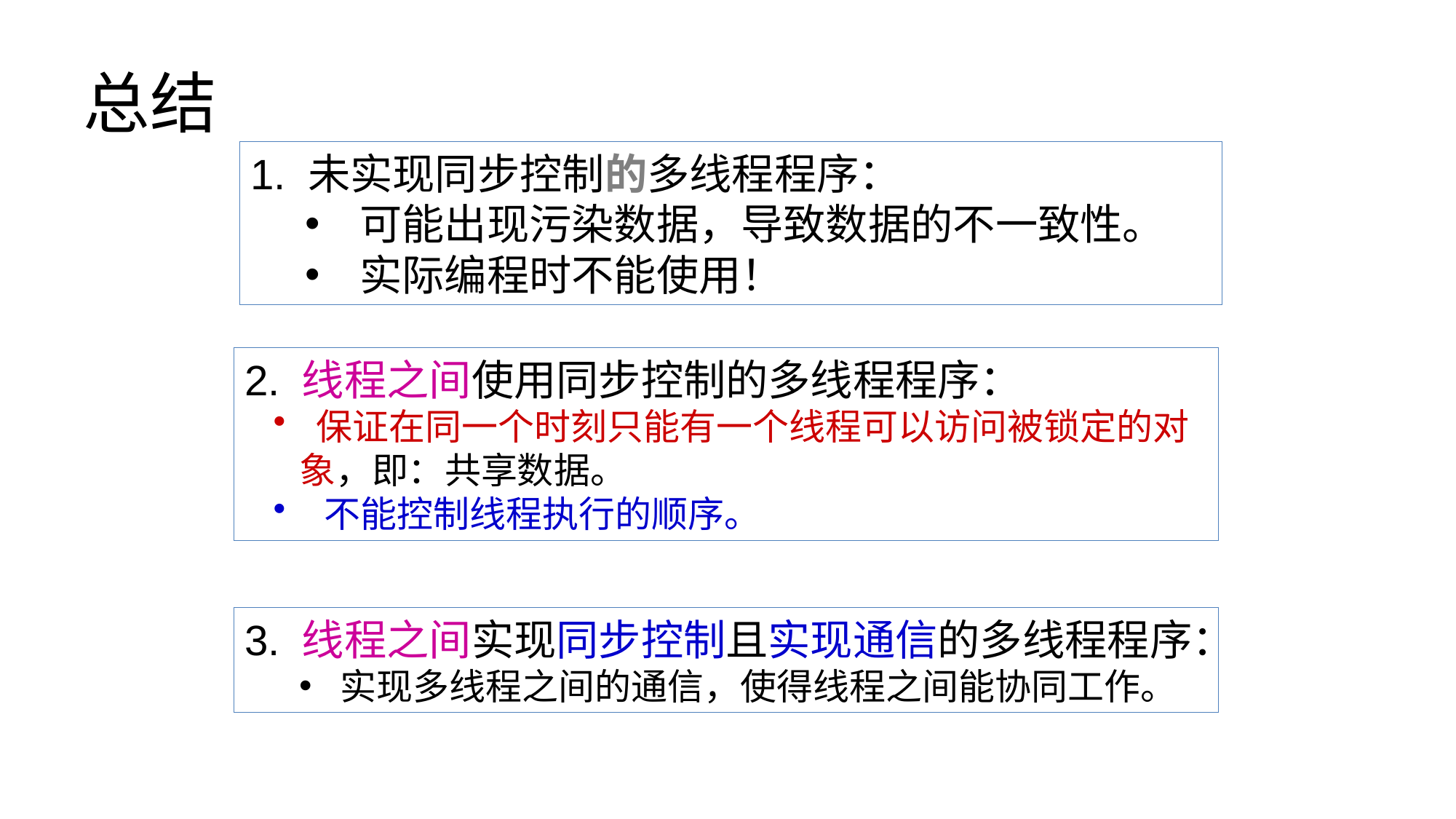

# 总结
1. 未实现同步控制的多线程程序：
可能出现污染数据，导致数据的不一致性。
实际编程时不能使用！

2. 线程之间使用同步控制的多线程程序：
 保证在同一个时刻只能有一个线程可以访问被锁定的对象，即：共享数据。
  不能控制线程执行的顺序。
3. 线程之间实现同步控制且实现通信的多线程程序：
实现多线程之间的通信，使得线程之间能协同工作。
80